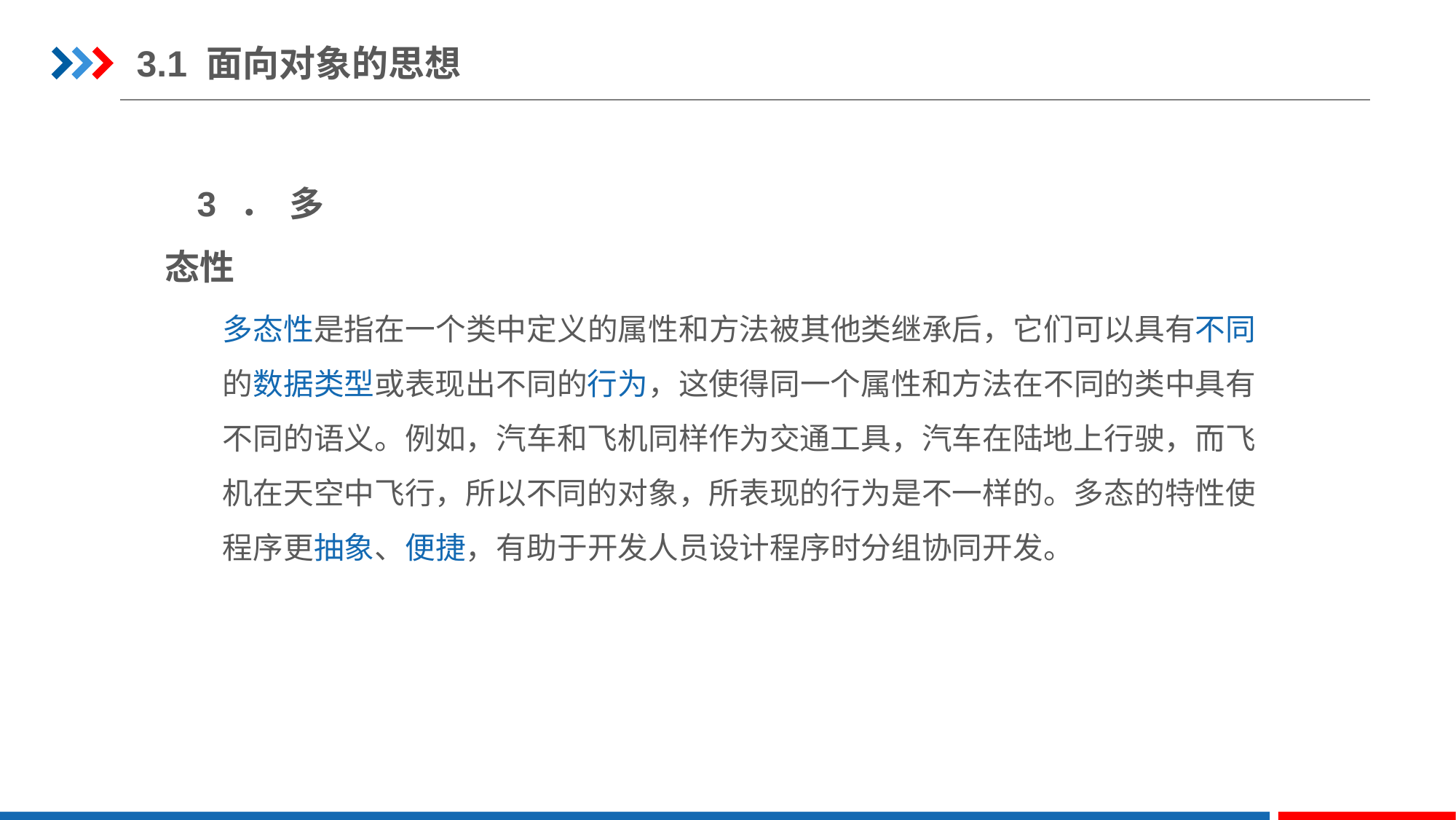

3.1 面向对象的思想
3．多态性
多态性是指在一个类中定义的属性和方法被其他类继承后，它们可以具有不同的数据类型或表现出不同的行为，这使得同一个属性和方法在不同的类中具有不同的语义。例如，汽车和飞机同样作为交通工具，汽车在陆地上行驶，而飞机在天空中飞行，所以不同的对象，所表现的行为是不一样的。多态的特性使程序更抽象、便捷，有助于开发人员设计程序时分组协同开发。